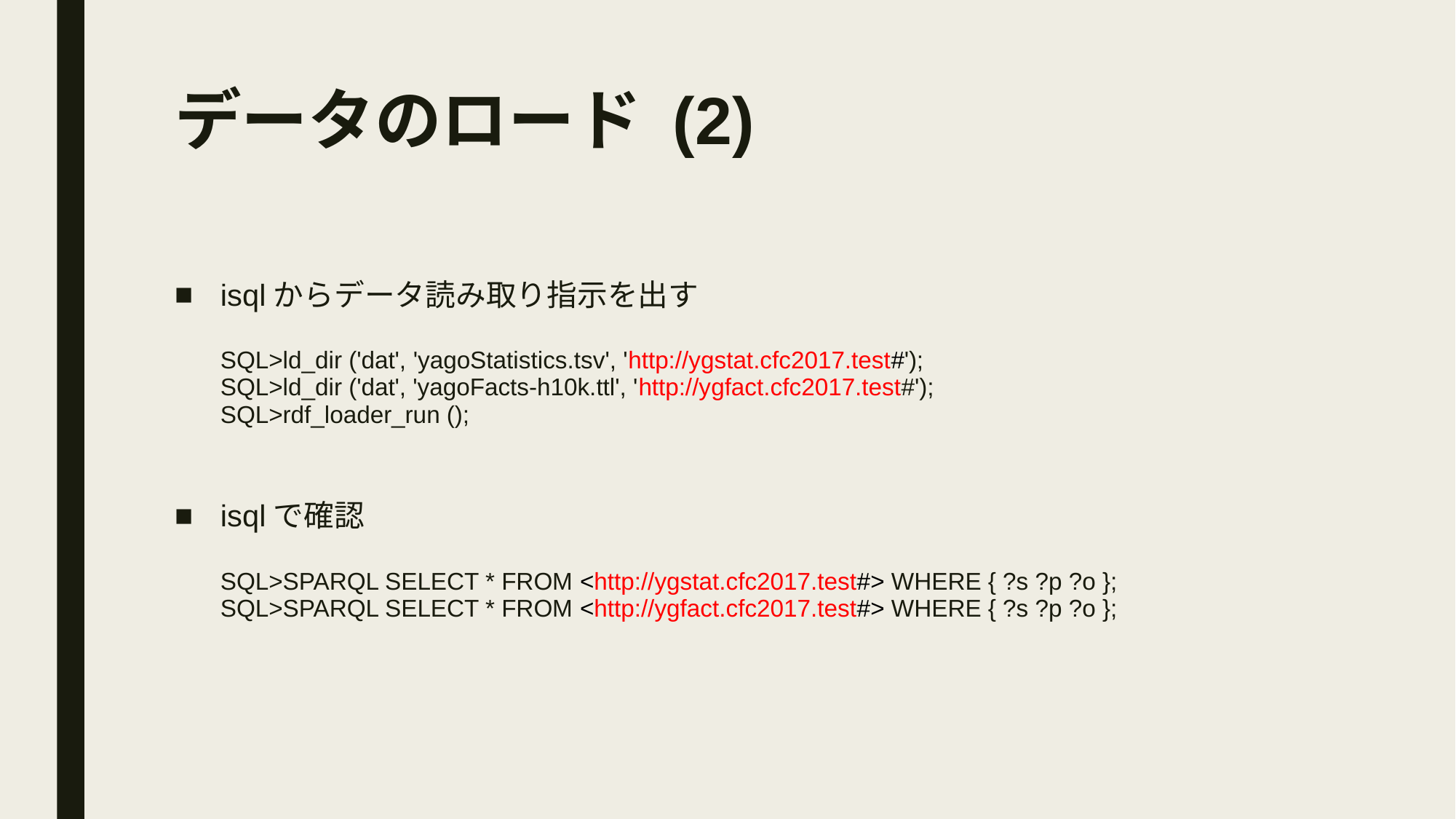

# データのロード (2)
isqlからデータ読み取り指示を出す
SQL>ld_dir ('dat', 'yagoStatistics.tsv', 'http://ygstat.cfc2017.test#');
SQL>ld_dir ('dat', 'yagoFacts-h10k.ttl', 'http://ygfact.cfc2017.test#');
SQL>rdf_loader_run ();

isqlで確認
SQL>SPARQL SELECT * FROM <http://ygstat.cfc2017.test#> WHERE { ?s ?p ?o };
SQL>SPARQL SELECT * FROM <http://ygfact.cfc2017.test#> WHERE { ?s ?p ?o };